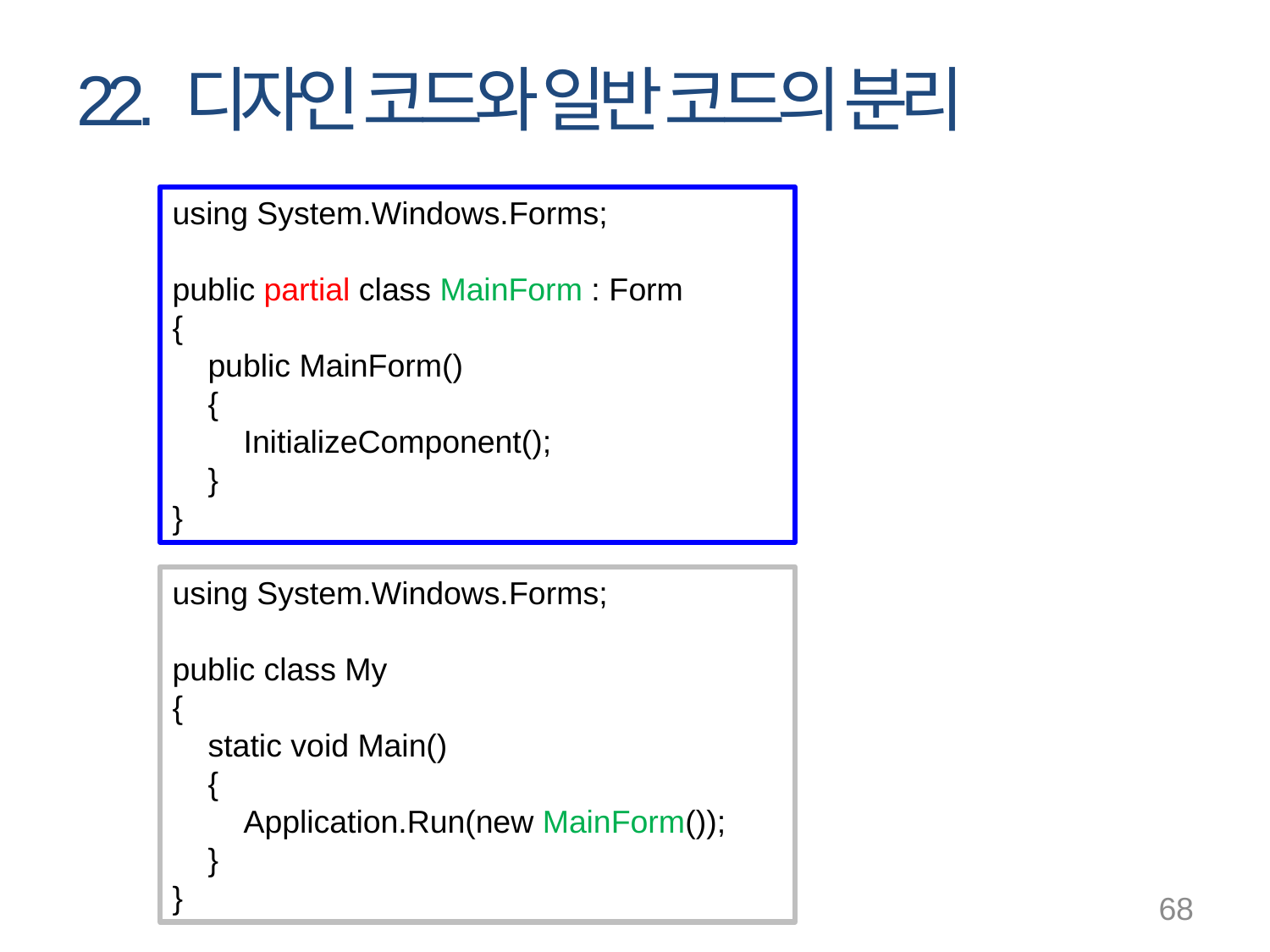

# 22. 디자인 코드와 일반 코드의 분리
using System.Windows.Forms;

public partial class MainForm : Form
{
    public MainForm()
    {
        InitializeComponent();
    }
}
using System.Windows.Forms;

public class My
{
    static void Main()
    {
        Application.Run(new MainForm());
    }
}
68